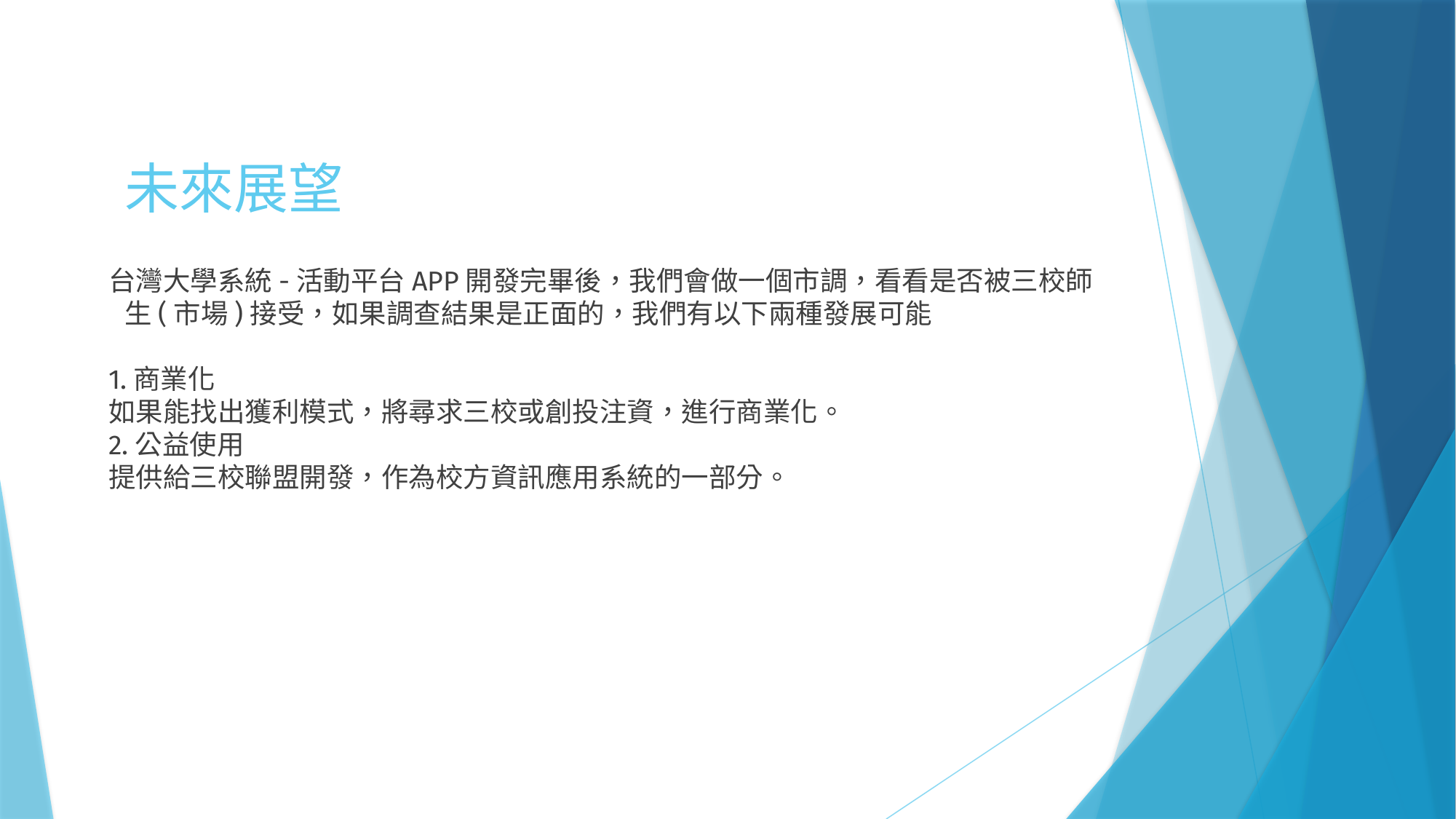

# 未來展望
台灣大學系統-活動平台APP開發完畢後，我們會做一個市調，看看是否被三校師生(市場)接受，如果調查結果是正面的，我們有以下兩種發展可能

1.商業化
如果能找出獲利模式，將尋求三校或創投注資，進行商業化。
2.公益使用
提供給三校聯盟開發，作為校方資訊應用系統的一部分。